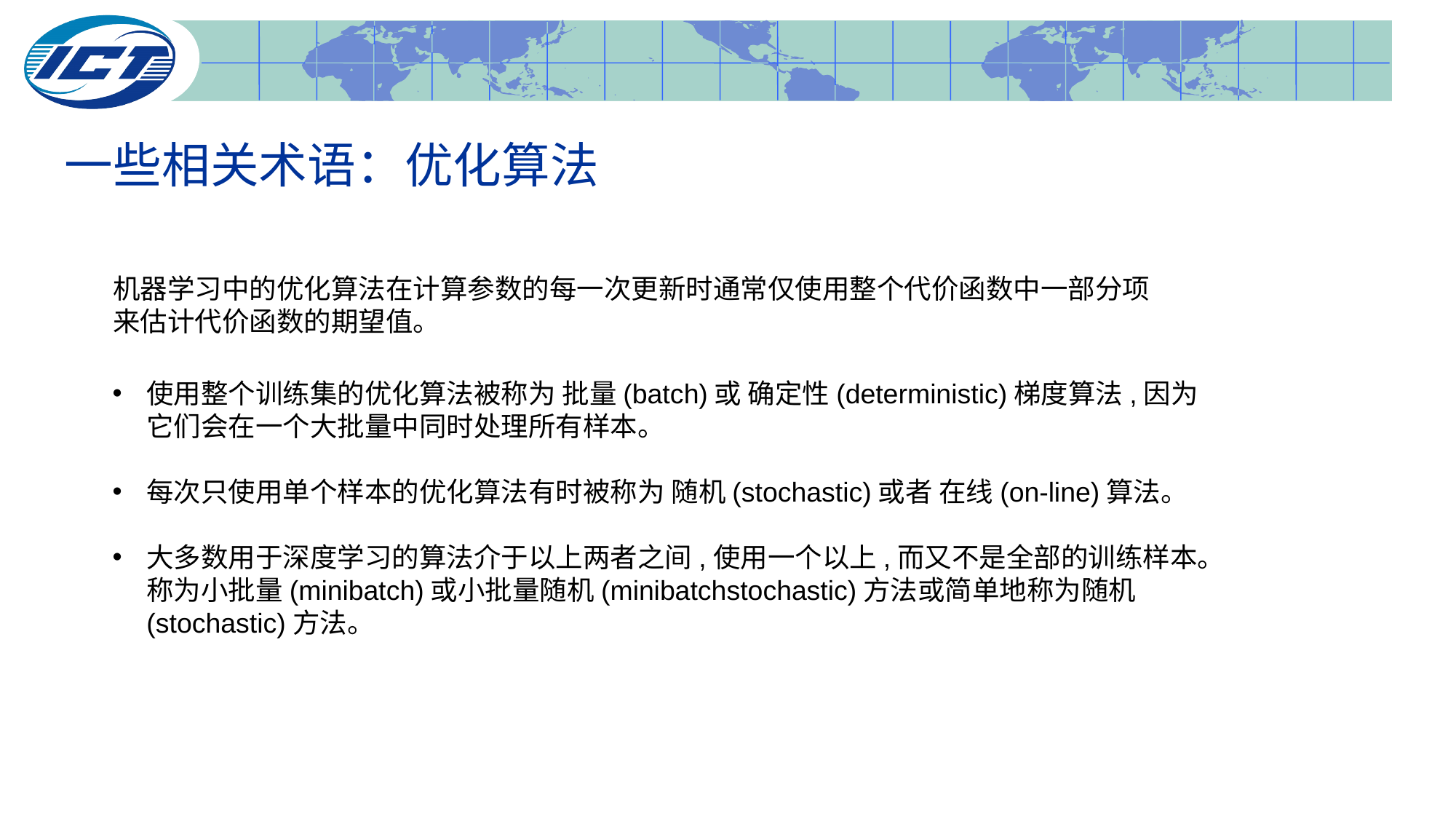

# 一些相关术语：优化算法
机器学习中的优化算法在计算参数的每一次更新时通常仅使用整个代价函数中一部分项来估计代价函数的期望值。
使用整个训练集的优化算法被称为 批量(batch)或 确定性(deterministic)梯度算法,因为它们会在一个大批量中同时处理所有样本。

每次只使用单个样本的优化算法有时被称为 随机(stochastic)或者 在线(on-line)算法。

大多数用于深度学习的算法介于以上两者之间,使用一个以上,而又不是全部的训练样本。称为小批量(minibatch)或小批量随机(minibatchstochastic)方法或简单地称为随机(stochastic)方法。
21